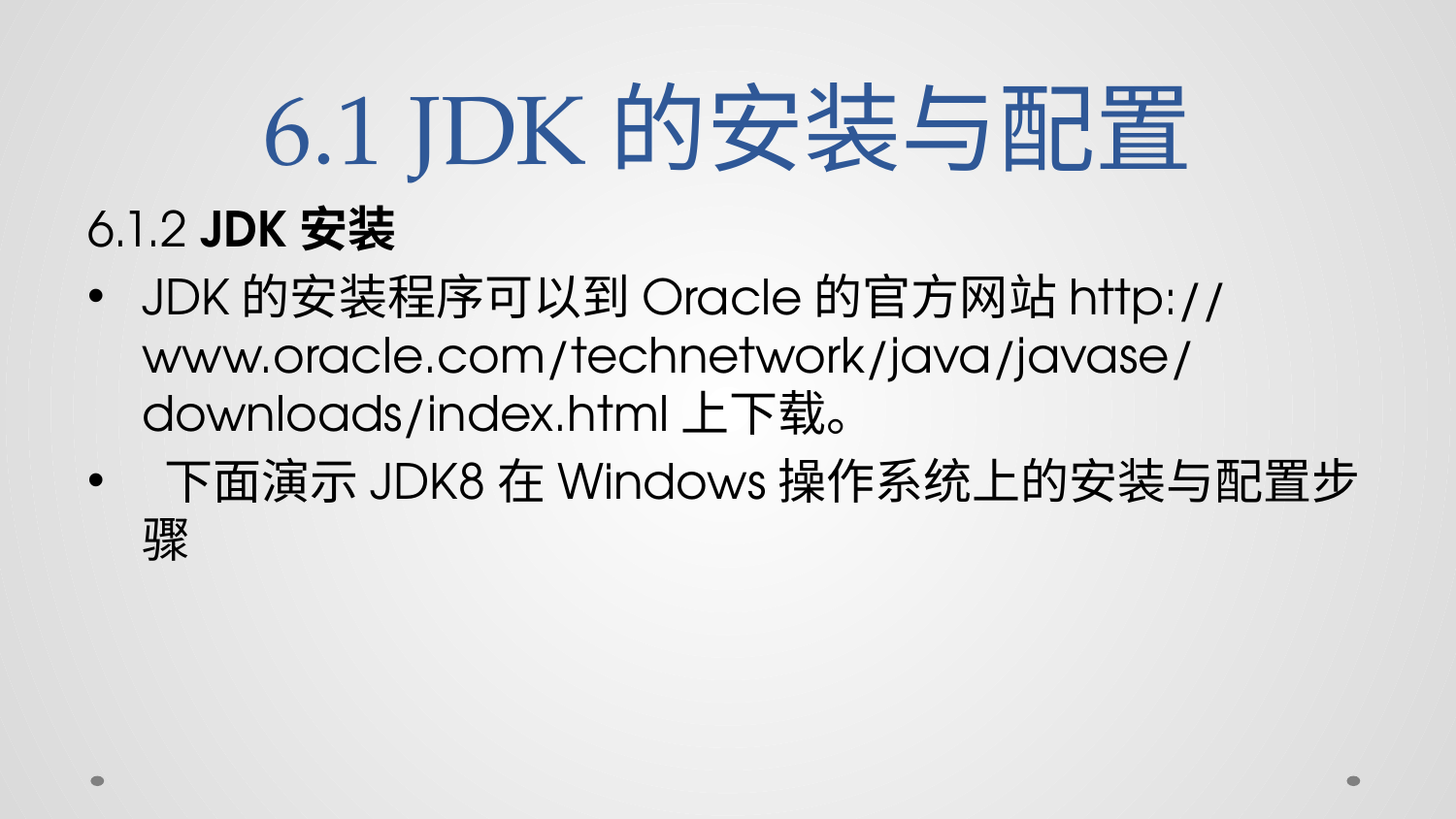

# 6.1 JDK的安装与配置
6.1.2 JDK安装
JDK的安装程序可以到Oracle的官方网站http://www.oracle.com/technetwork/java/javase/downloads/index.html上下载。
 下面演示JDK8在Windows操作系统上的安装与配置步骤